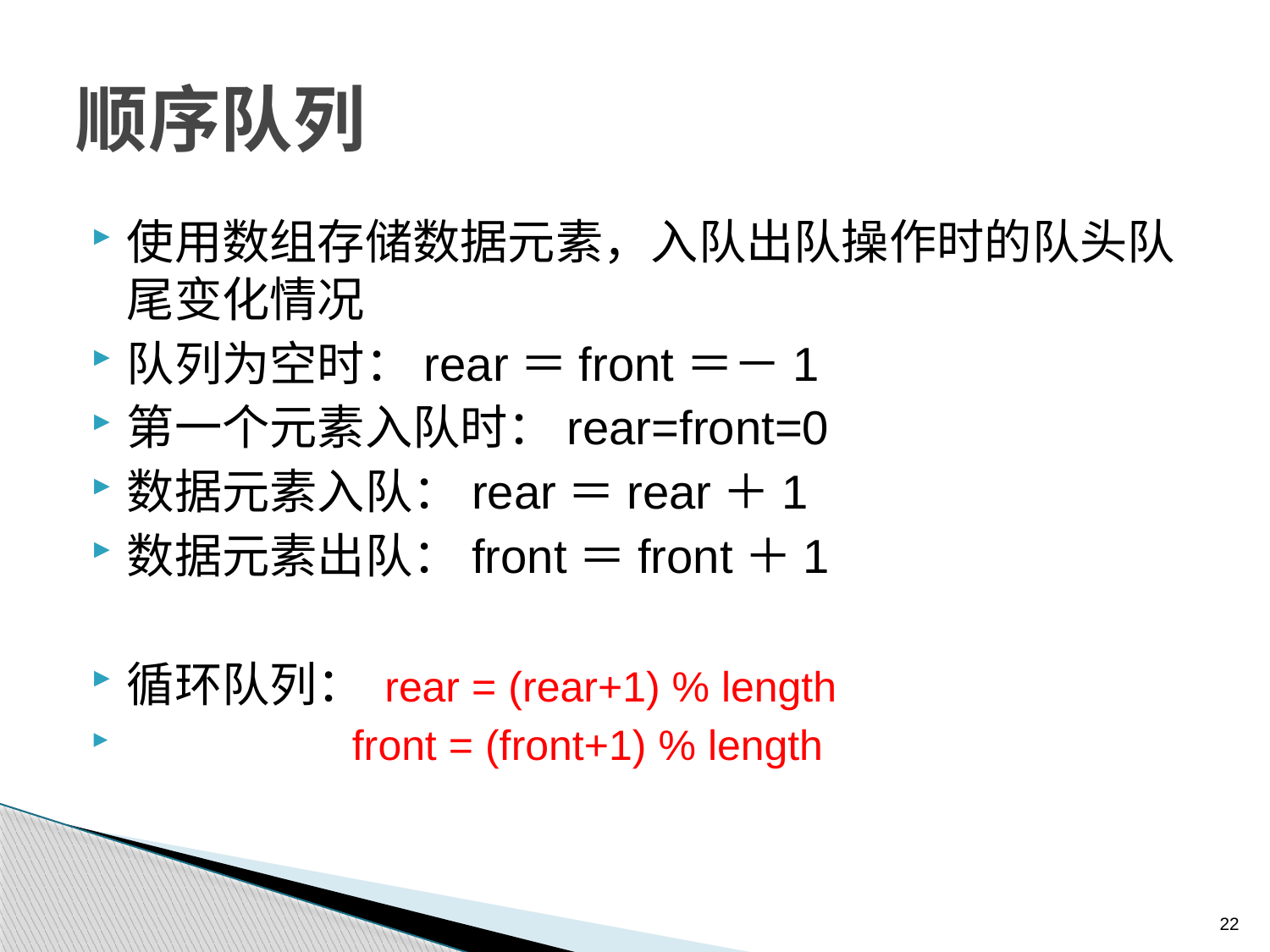

# 顺序队列
使用数组存储数据元素，入队出队操作时的队头队尾变化情况
队列为空时：rear＝front＝－1
第一个元素入队时：rear=front=0
数据元素入队：rear＝rear＋1
数据元素出队：front＝front＋1

循环队列： rear = (rear+1) % length
                   front = (front+1) % length

22